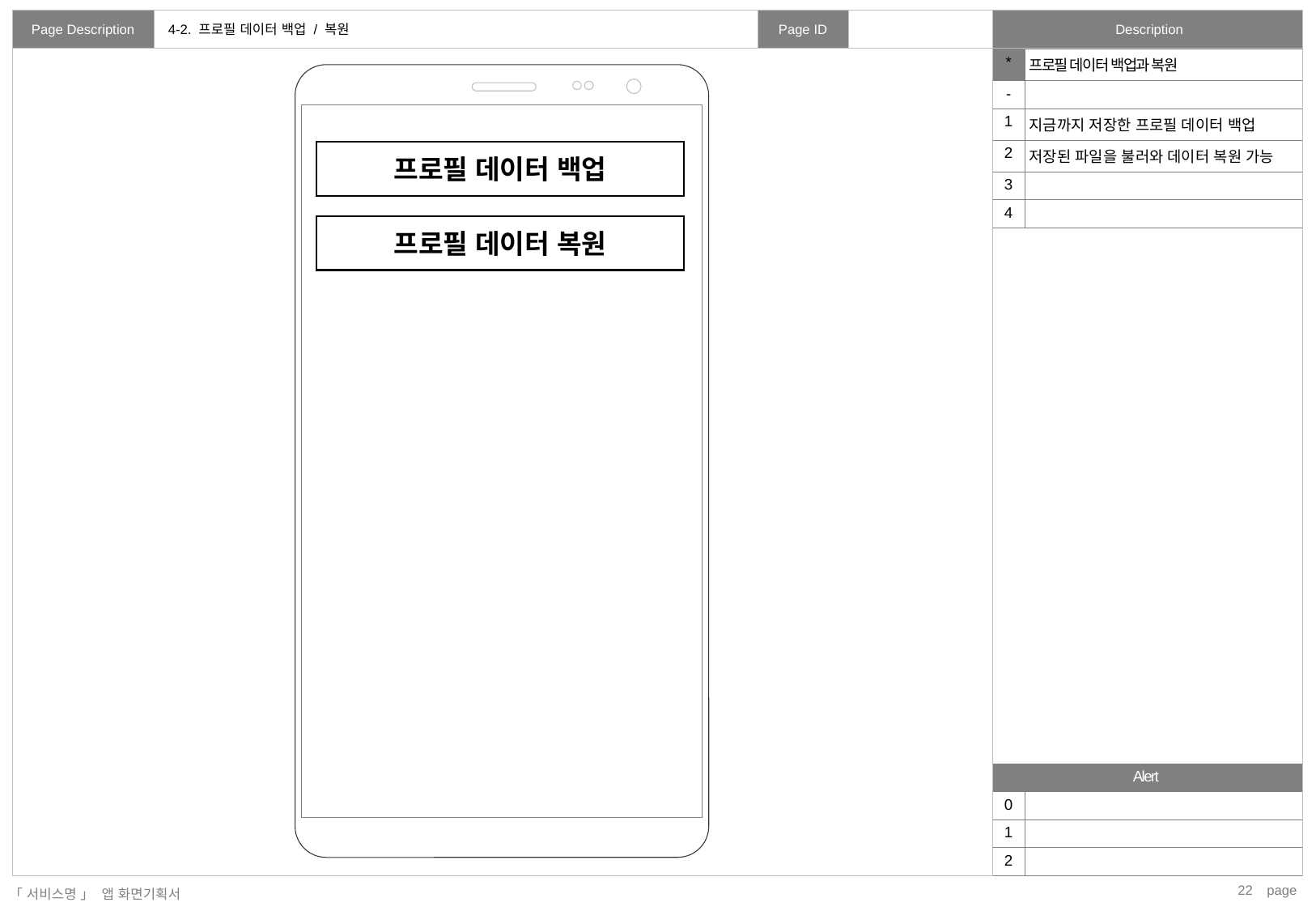

# 4-2. 프로필 데이터 백업 / 복원
| \* | 프로필 데이터 백업과 복원 |
| --- | --- |
| - |  |
| 1 | 지금까지 저장한 프로필 데이터 백업 |
| 2 | 저장된 파일을 불러와 데이터 복원 가능 |
| 3 |  |
| 4 |  |
프로필 데이터 백업
프로필 데이터 복원
| Alert |  |
| --- | --- |
| 0 |  |
| 1 |  |
| 2 |  |